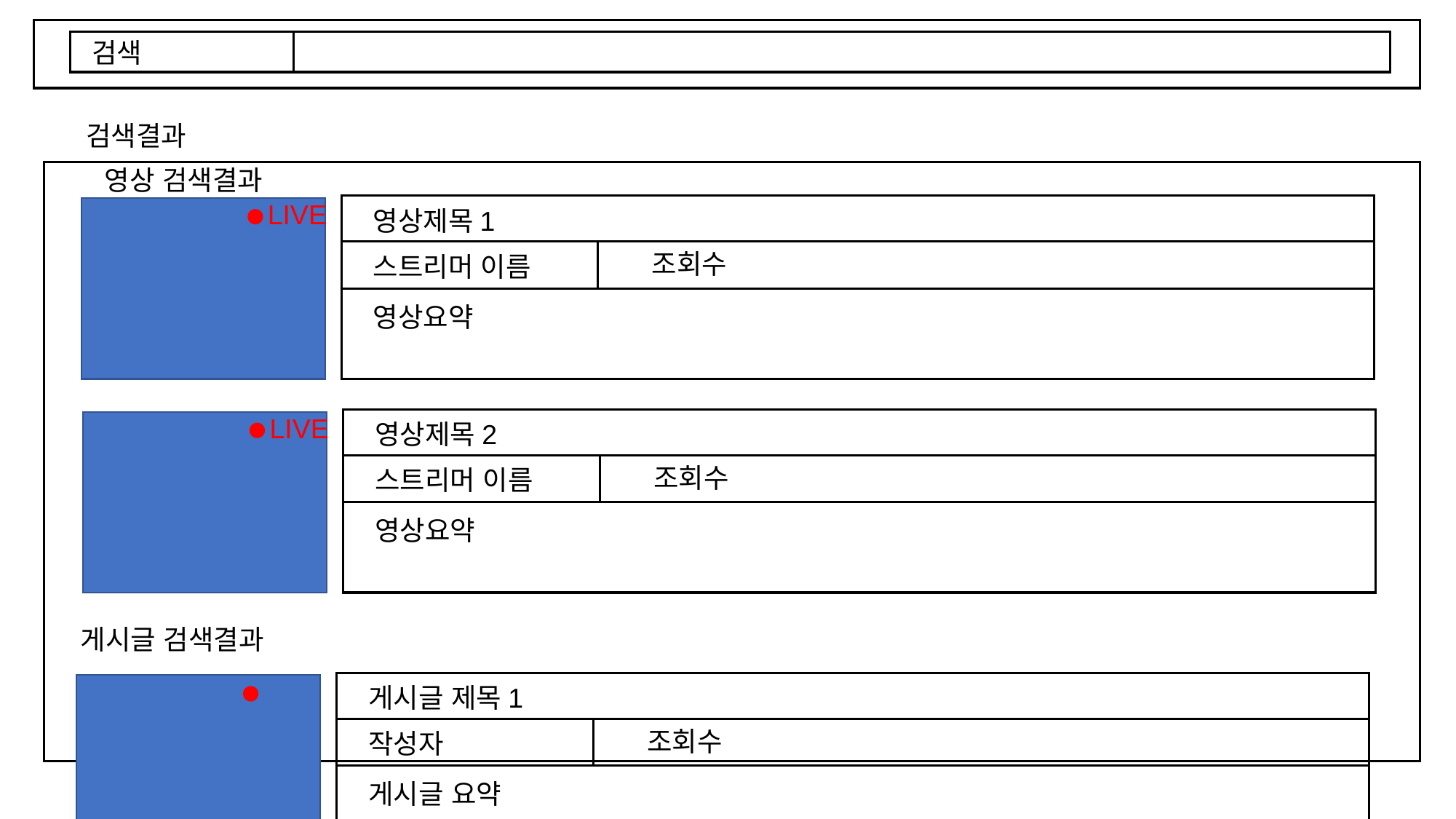

로그인창
검색

검색

검색결과
영상 검색결과

LIVE

영상제목1

조회수
스트리머 이름
영상요약
LIVE

영상제목2

조회수
스트리머 이름
영상요약
게시글 검색결과

게시글 제목1

조회수
작성자
게시글 요약